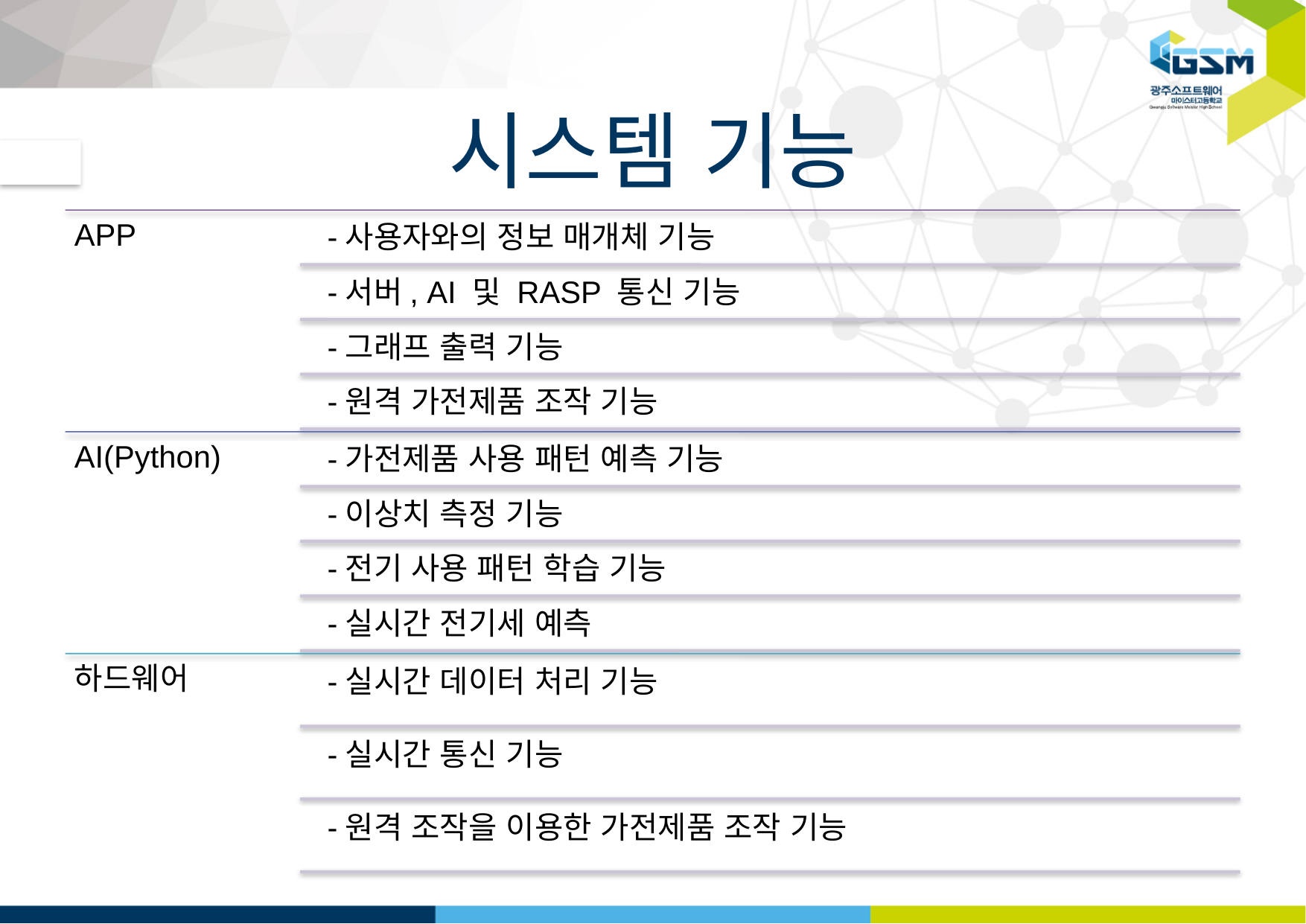

시스템 기능

APP
-사용자와의 정보 매개체 기능
-서버, AI 및 RASP 통신 기능
-그래프 출력 기능
-원격 가전제품 조작 기능
AI(Python)
-가전제품 사용 패턴 예측 기능
-이상치 측정 기능
-전기 사용 패턴 학습 기능
-실시간 전기세 예측
하드웨어
-실시간 데이터 처리 기능
-실시간 통신 기능
-원격 조작을 이용한 가전제품 조작 기능